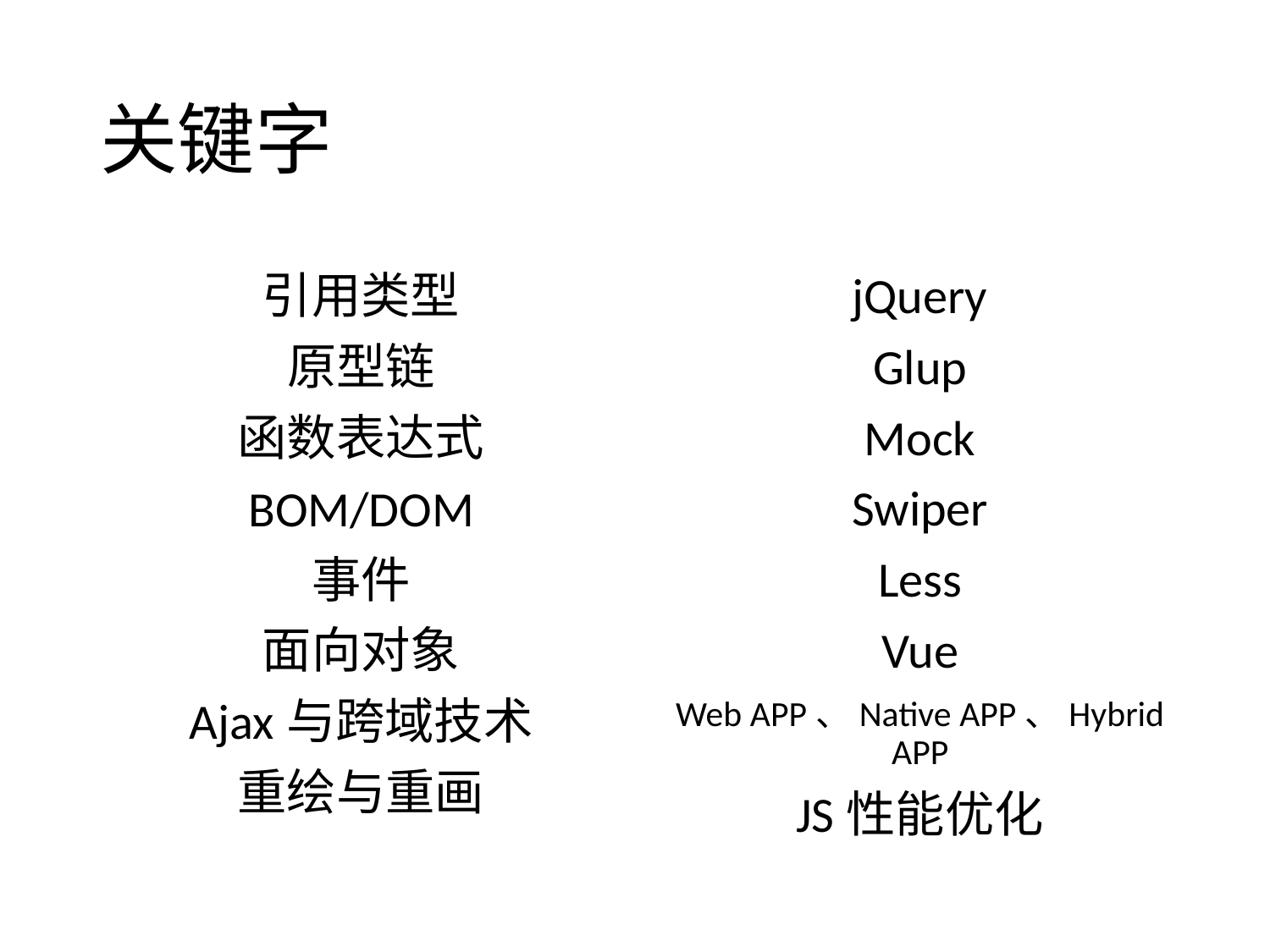

# 关键字
引用类型
原型链
函数表达式
BOM/DOM
事件
面向对象
Ajax与跨域技术
重绘与重画

jQuery
Glup
Mock
Swiper
Less
Vue
Web APP、Native APP、Hybrid APP
JS性能优化